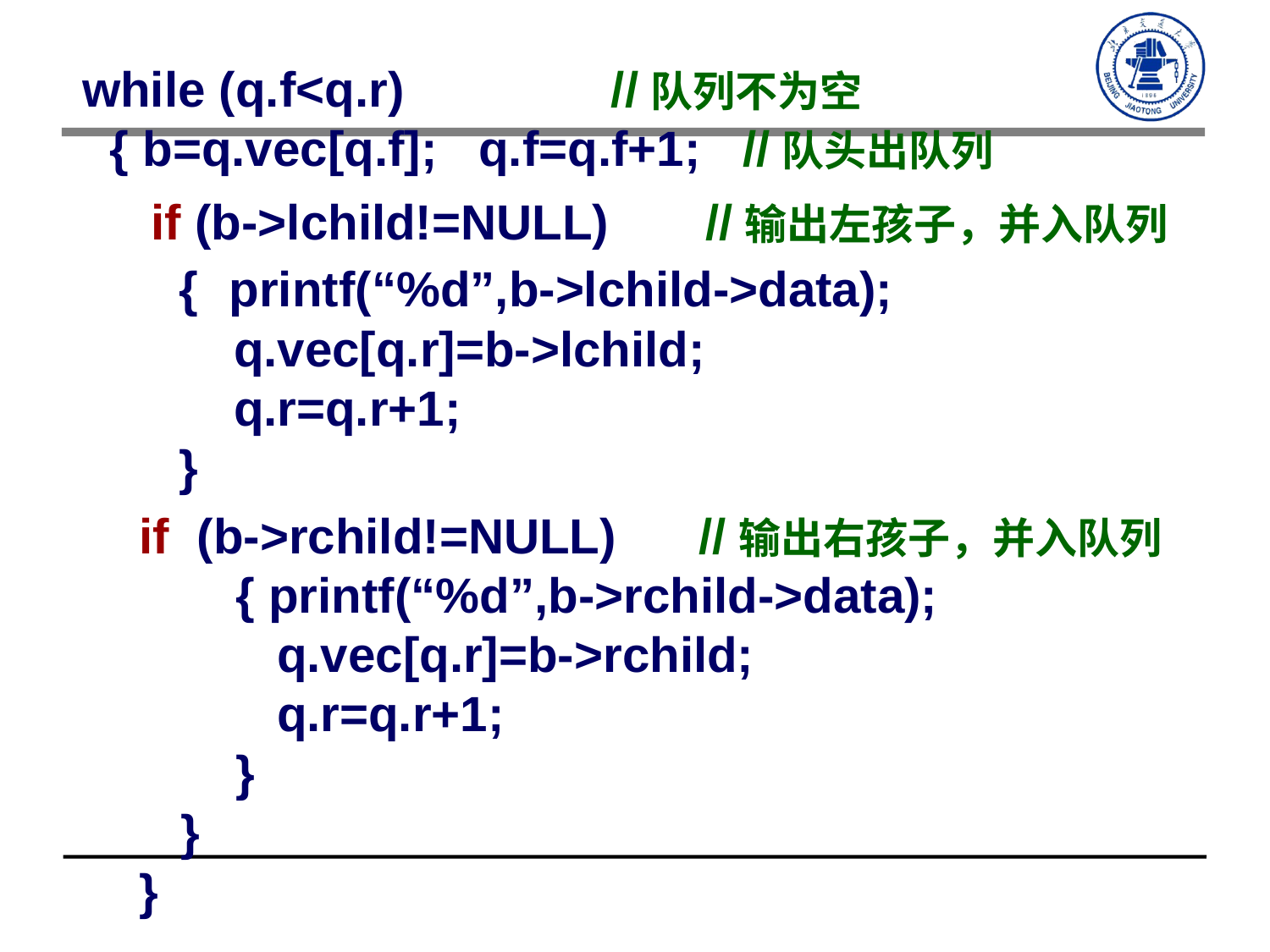

while (q.f<q.r)               //队列不为空
  { b=q.vec[q.f];   q.f=q.f+1;   //队头出队列
     if (b->lchild!=NULL)       //输出左孩子，并入队列
       {  printf(“%d”,b->lchild->data);
           q.vec[q.r]=b->lchild;
           q.r=q.r+1;
       }

if  (b->rchild!=NULL)      //输出右孩子，并入队列
       { printf(“%d”,b->rchild->data);
          q.vec[q.r]=b->rchild;
          q.r=q.r+1;
       }
   }
}